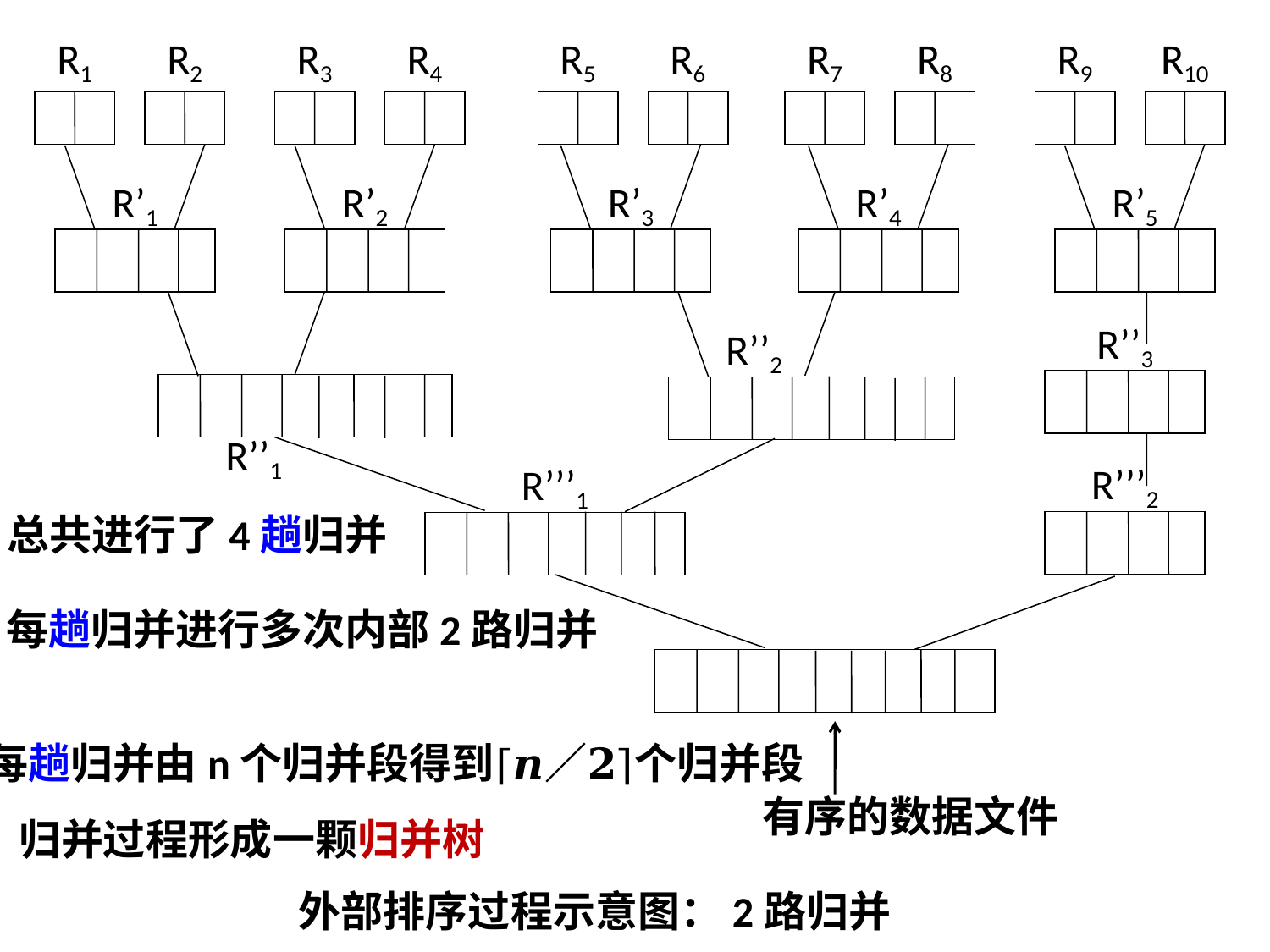

R1

R2

R3

R4

R5

R6

R7

R8

R9

R10

R’1

R’2

R’3

R’4

R’5

R’’3

R’’2

R’’’2

R’’’1

R’’1
总共进行了4趟归并
每趟归并进行多次内部2路归并

每趟归并由n个归并段得到⌈𝒏∕𝟐⌉个归并段
有序的数据文件
归并过程形成一颗归并树
外部排序过程示意图：2路归并